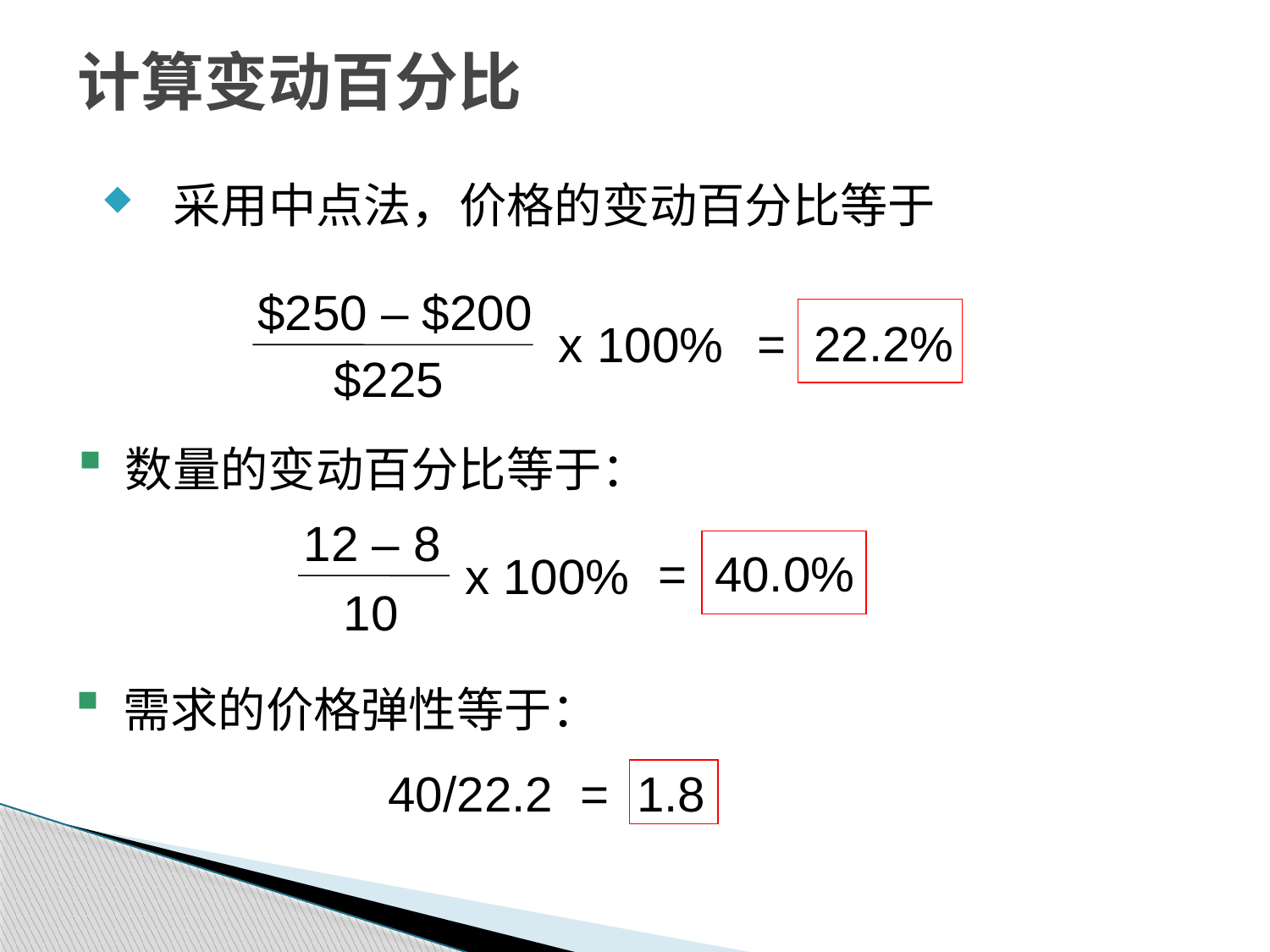

计算变动百分比
采用中点法，价格的变动百分比等于
$250 – $200
$225

x 100%

=  22.2%
数量的变动百分比等于：
12 – 8
10

x 100%

=  40.0%
需求的价格弹性等于：
40/22.2  =  1.8